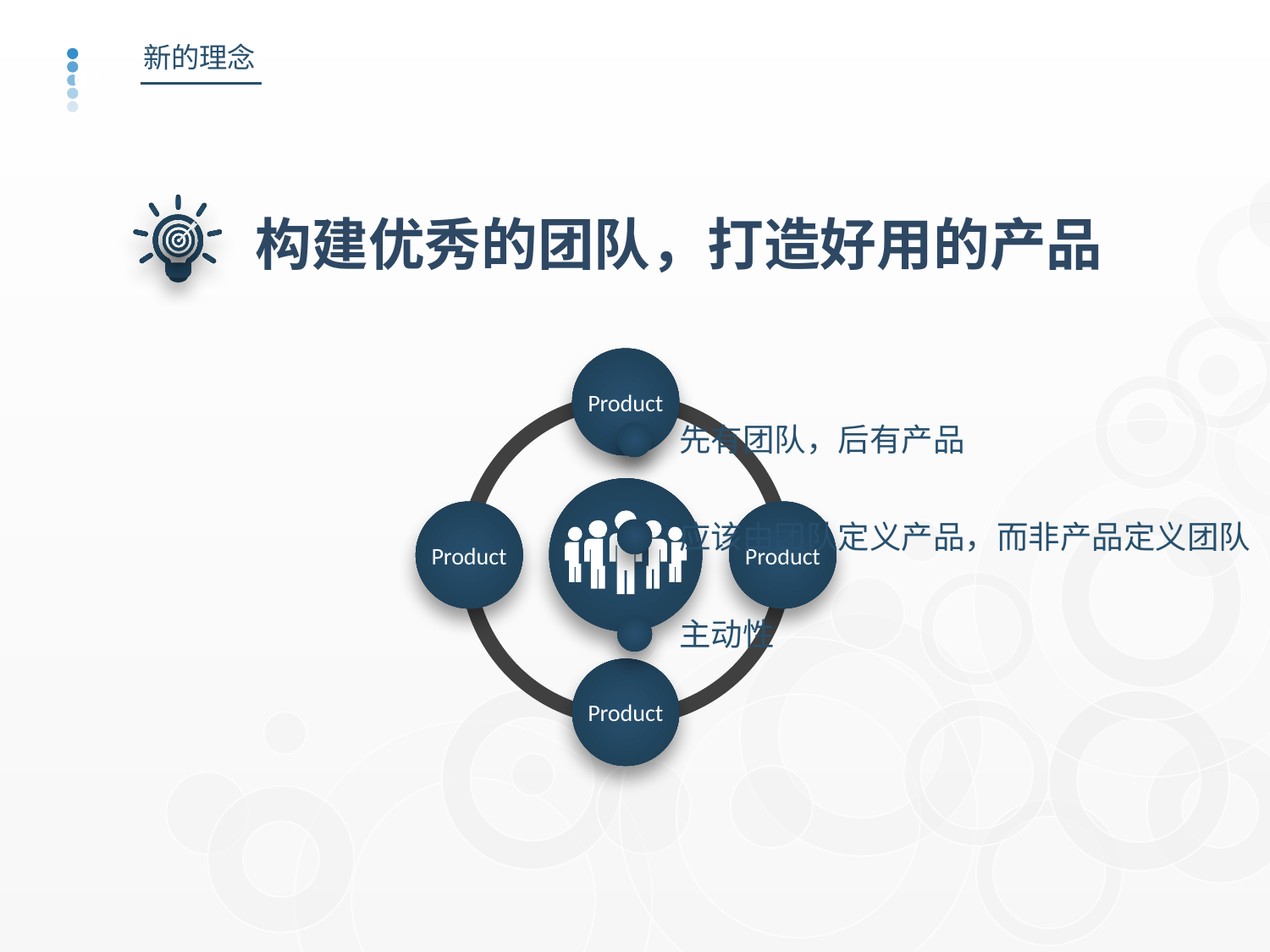

新的理念
02

构建优秀的团队，打造好用的产品
Product

先有团队，后有产品

Product
Product
应该由团队定义产品，而非产品定义团队

主动性

Product